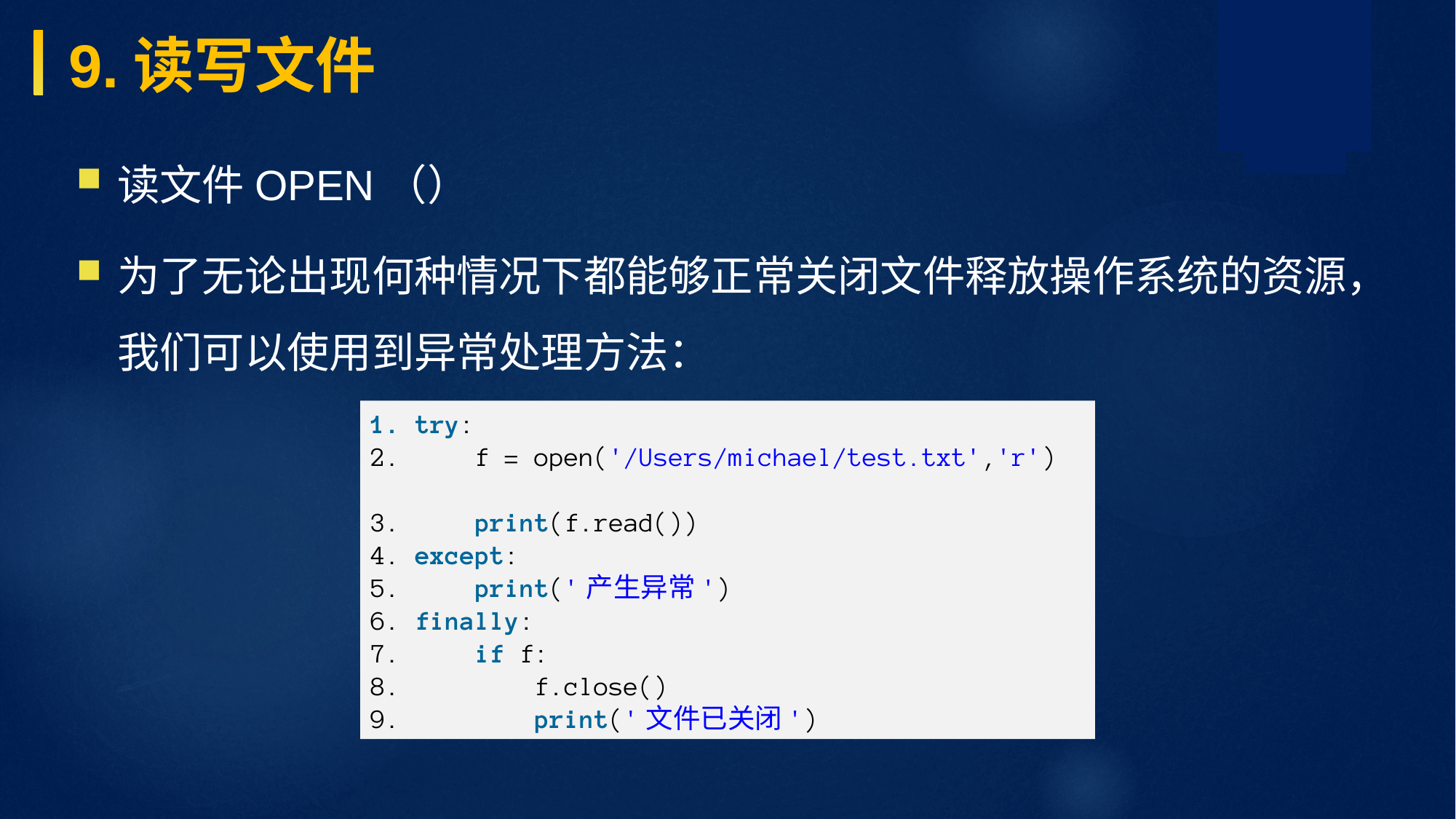

9.读写文件
读文件open（）
为了无论出现何种情况下都能够正常关闭文件释放操作系统的资源，我们可以使用到异常处理方法：

1. try:    2.     f = open('/Users/michael/test.txt','r')    3.     print(f.read())    4. except:    5.     print('产生异常')    6. finally:    7.     if f:    8.         f.close()    9.         print('文件已关闭')